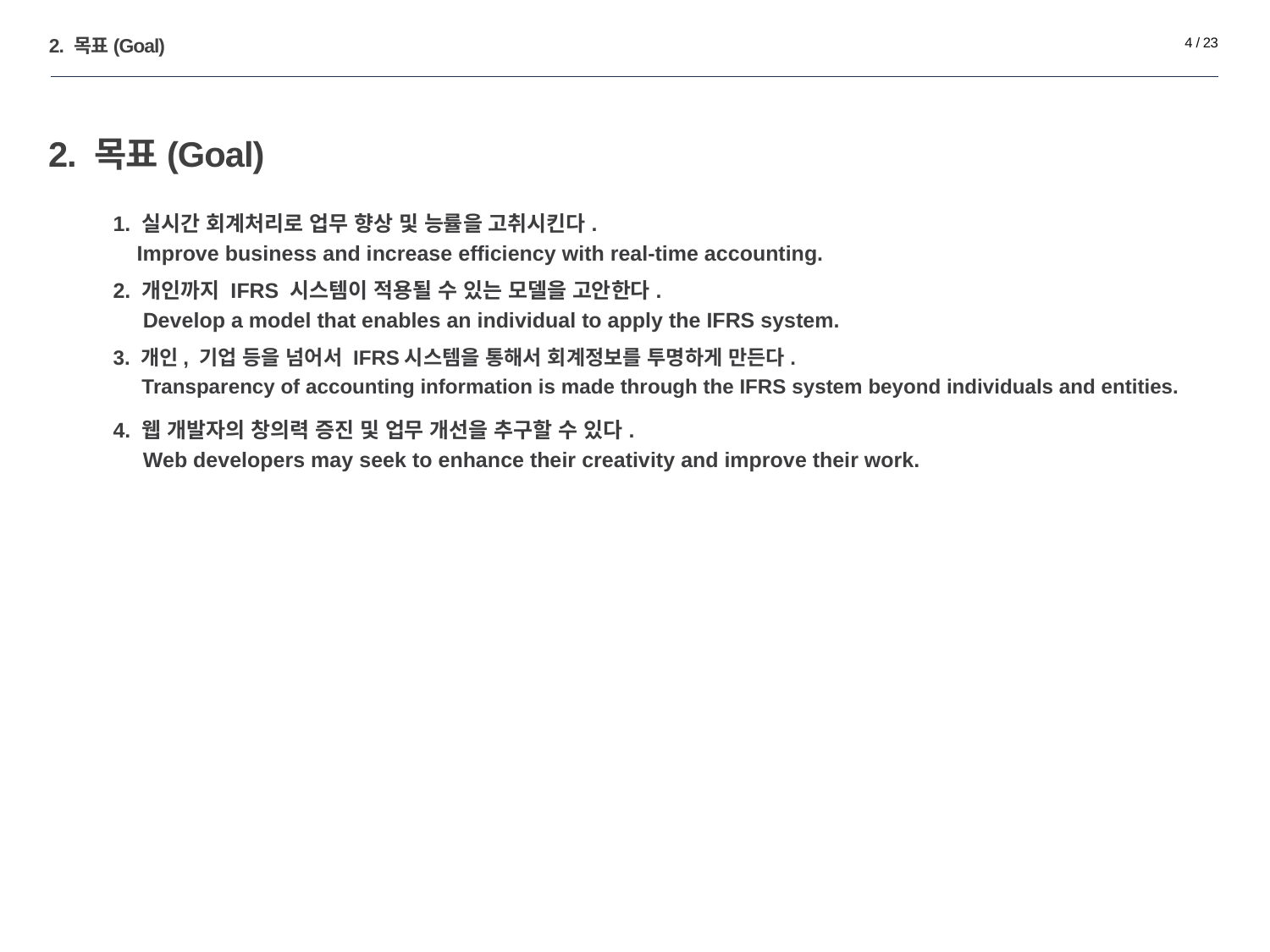

2. 목표(Goal)
4 / 23
# 2. 목표(Goal)
1. 실시간 회계처리로 업무 향상 및 능률을 고취시킨다.
    Improve business and increase efficiency with real-time accounting.
2. 개인까지 IFRS 시스템이 적용될 수 있는 모델을 고안한다.
     Develop a model that enables an individual to apply the IFRS system.
3. 개인, 기업 등을 넘어서 IFRS시스템을 통해서 회계정보를 투명하게 만든다.
     Transparency of accounting information is made through the IFRS system beyond individuals and entities.
4. 웹 개발자의 창의력 증진 및 업무 개선을 추구할 수 있다.
     Web developers may seek to enhance their creativity and improve their work.